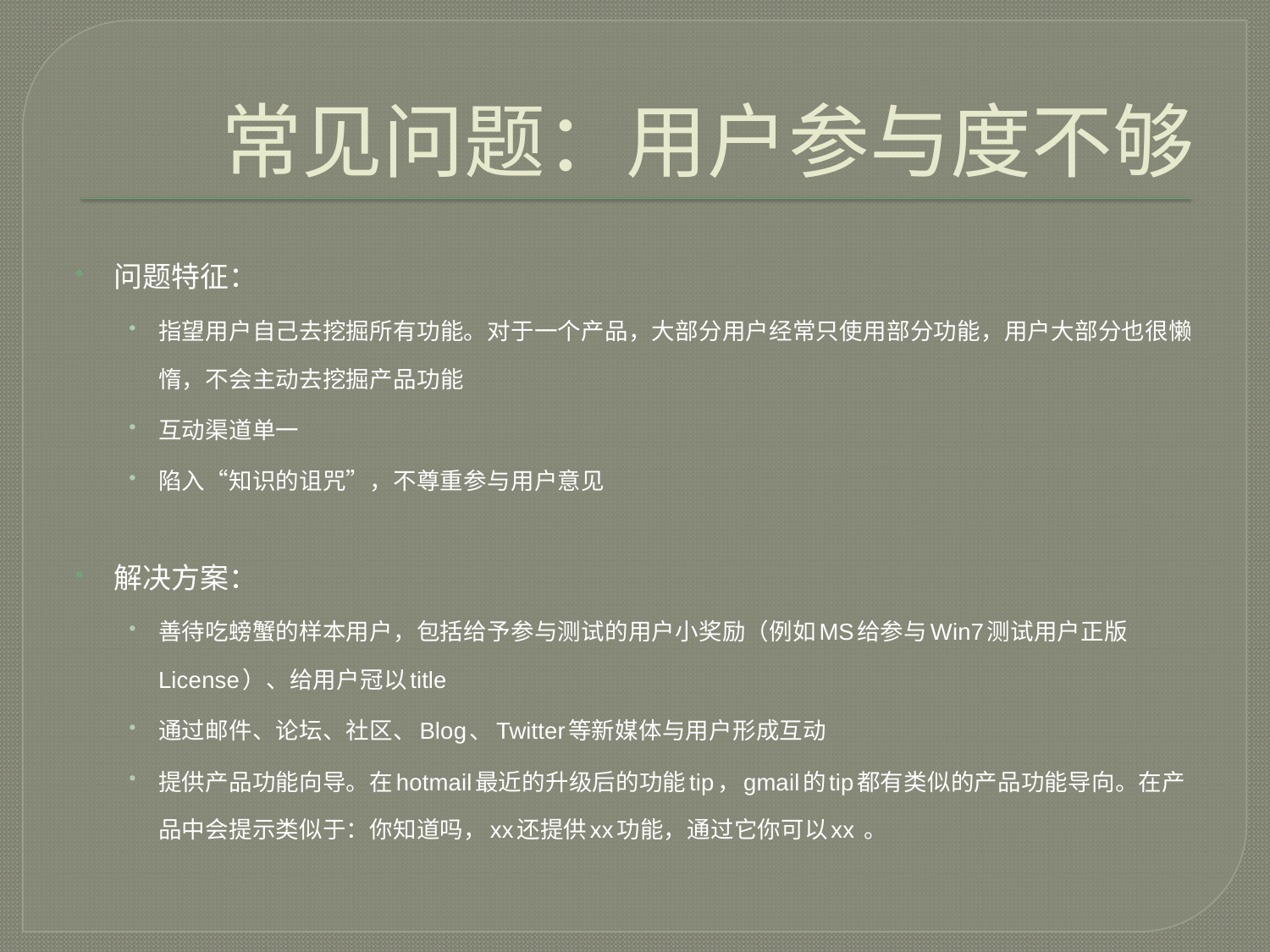

# 常见问题：用户参与度不够
问题特征：
指望用户自己去挖掘所有功能。对于一个产品，大部分用户经常只使用部分功能，用户大部分也很懒惰，不会主动去挖掘产品功能
互动渠道单一
陷入“知识的诅咒”，不尊重参与用户意见

解决方案：
善待吃螃蟹的样本用户，包括给予参与测试的用户小奖励（例如MS给参与Win7测试用户正版License）、给用户冠以title
通过邮件、论坛、社区、Blog、Twitter等新媒体与用户形成互动
提供产品功能向导。在hotmail最近的升级后的功能tip，gmail的tip都有类似的产品功能导向。在产品中会提示类似于：你知道吗，xx还提供xx功能，通过它你可以xx 。